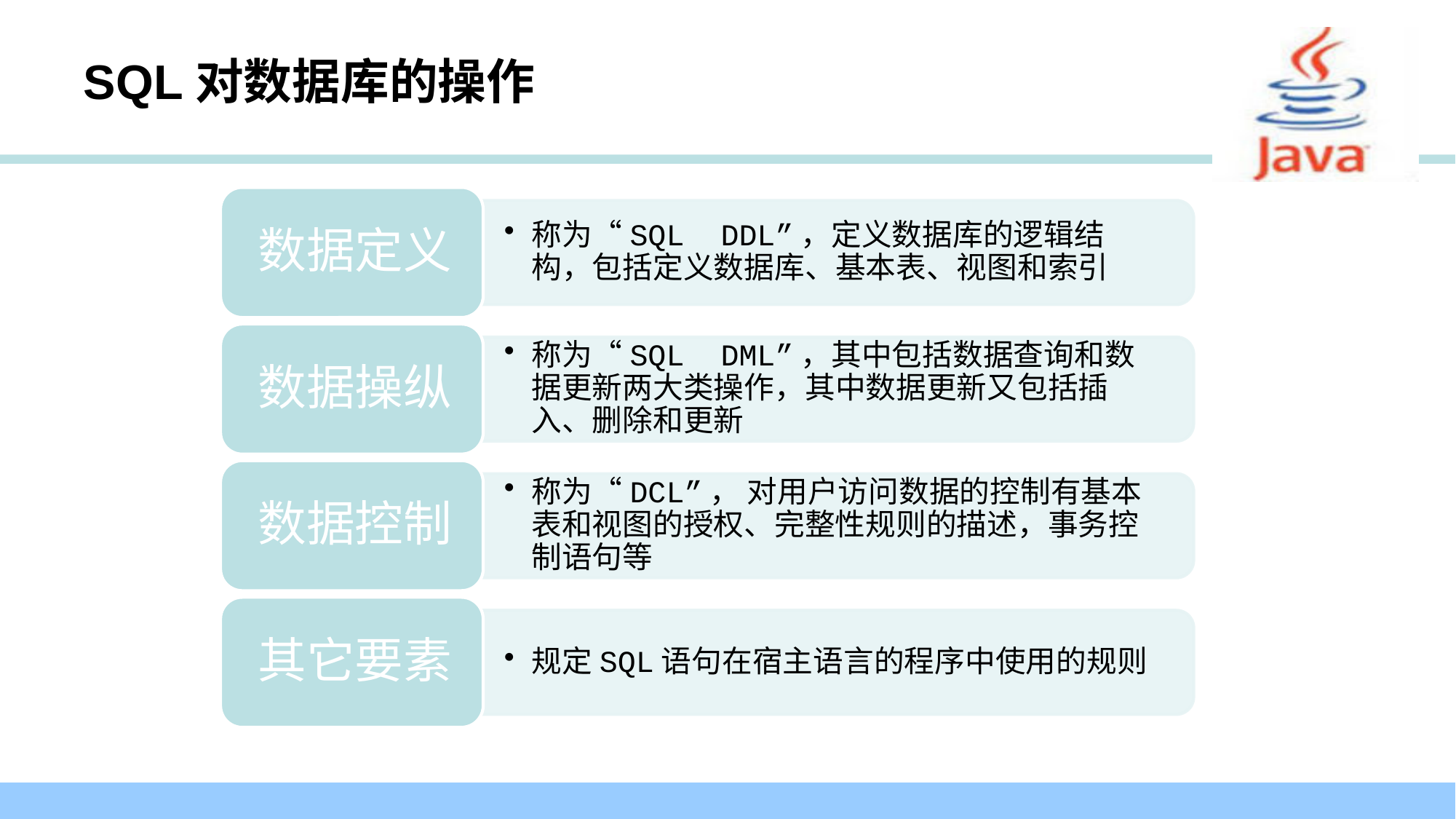

# SQL对数据库的操作
称为“SQL  DDL”，定义数据库的逻辑结构，包括定义数据库、基本表、视图和索引
数据定义
称为“SQL  DML”，其中包括数据查询和数据更新两大类操作，其中数据更新又包括插入、删除和更新
数据操纵
称为“DCL”， 对用户访问数据的控制有基本表和视图的授权、完整性规则的描述，事务控制语句等
数据控制
规定SQL语句在宿主语言的程序中使用的规则
其它要素